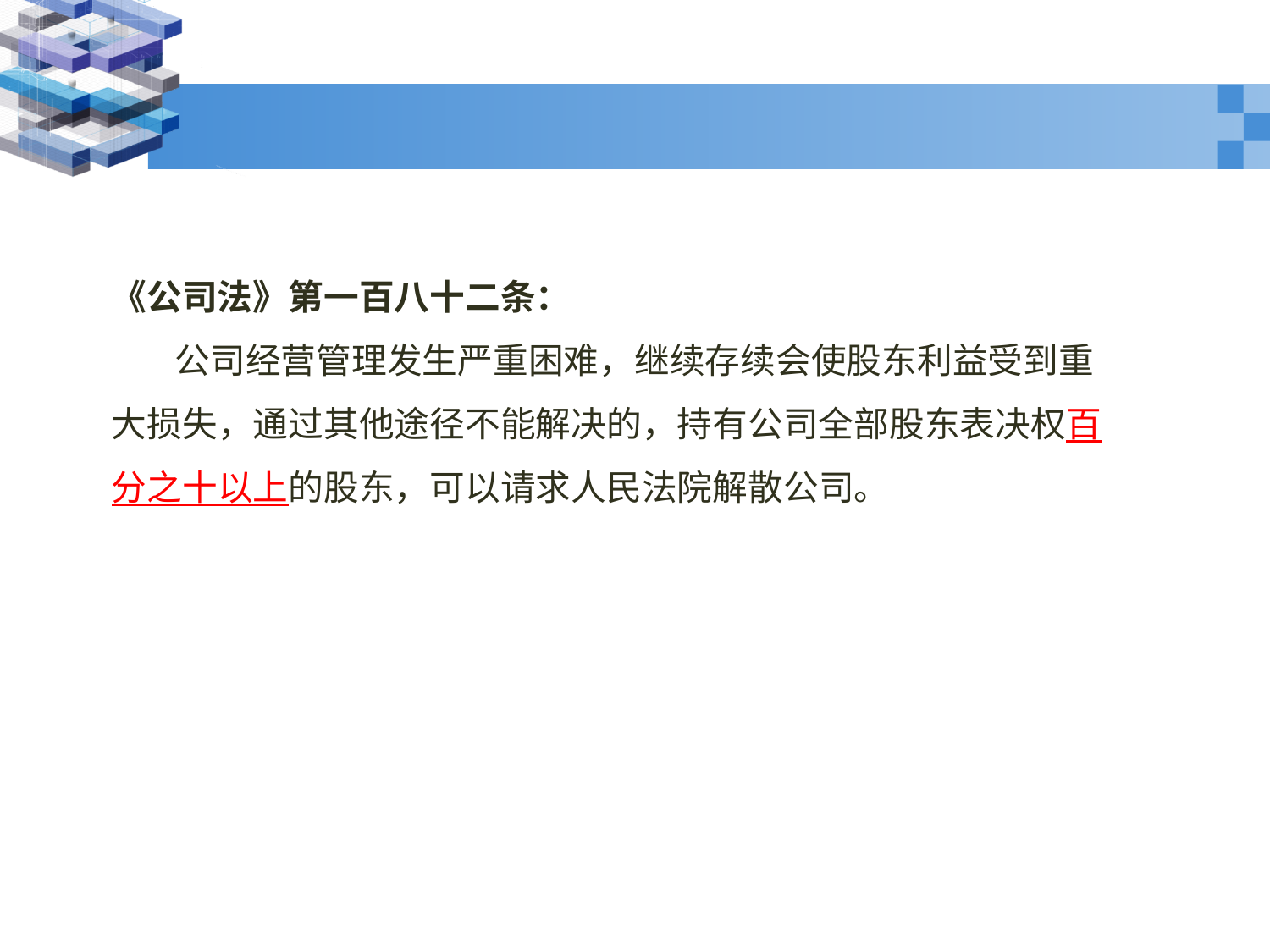

#
《公司法》第一百八十二条：
       公司经营管理发生严重困难，继续存续会使股东利益受到重大损失，通过其他途径不能解决的，持有公司全部股东表决权百分之十以上的股东，可以请求人民法院解散公司。